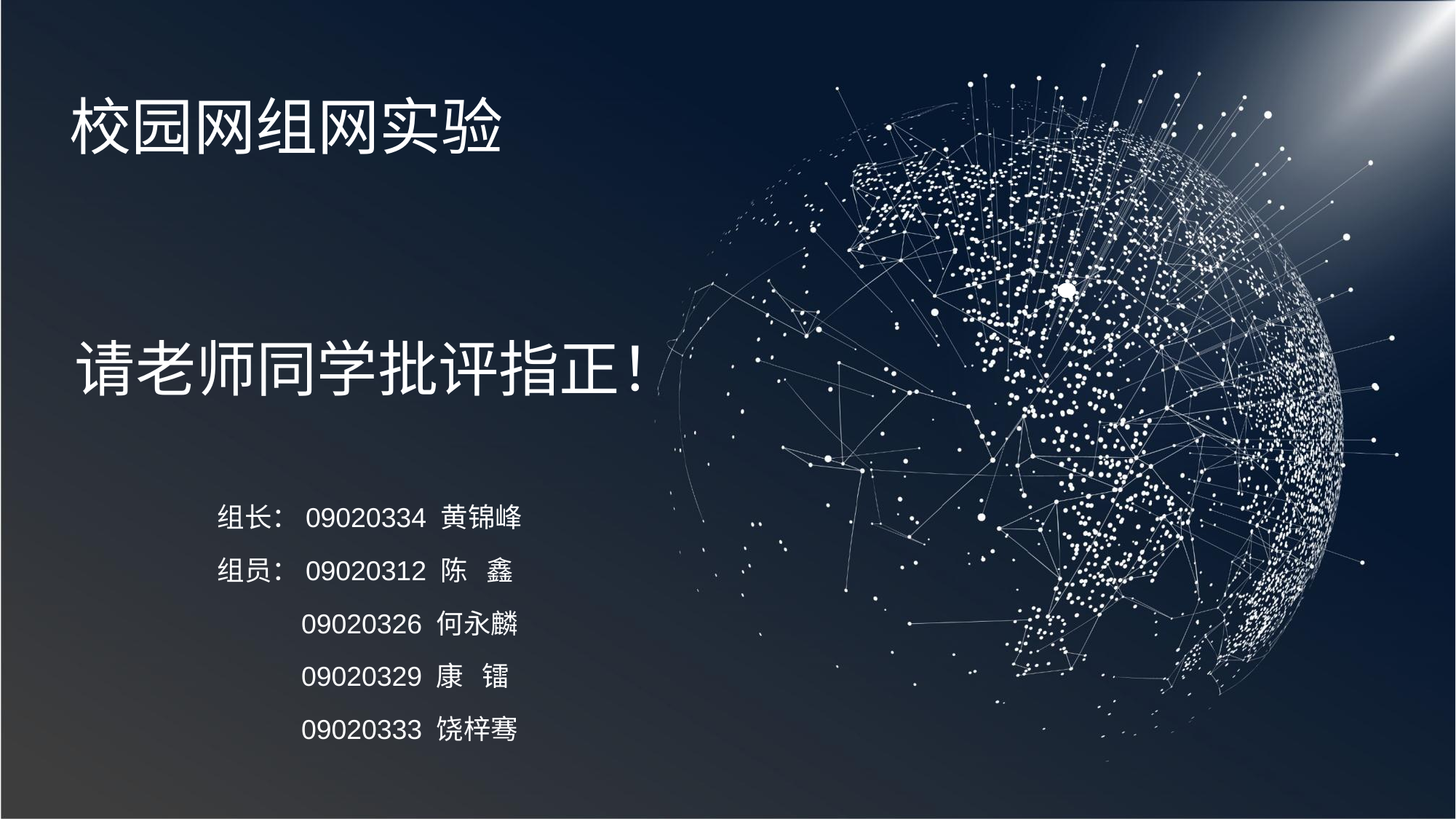

校园网组网实验
请老师同学批评指正！

组长：09020334 黄锦峰
组员：09020312 陈   鑫
           09020326 何永麟
           09020329 康   镭
           09020333 饶梓骞